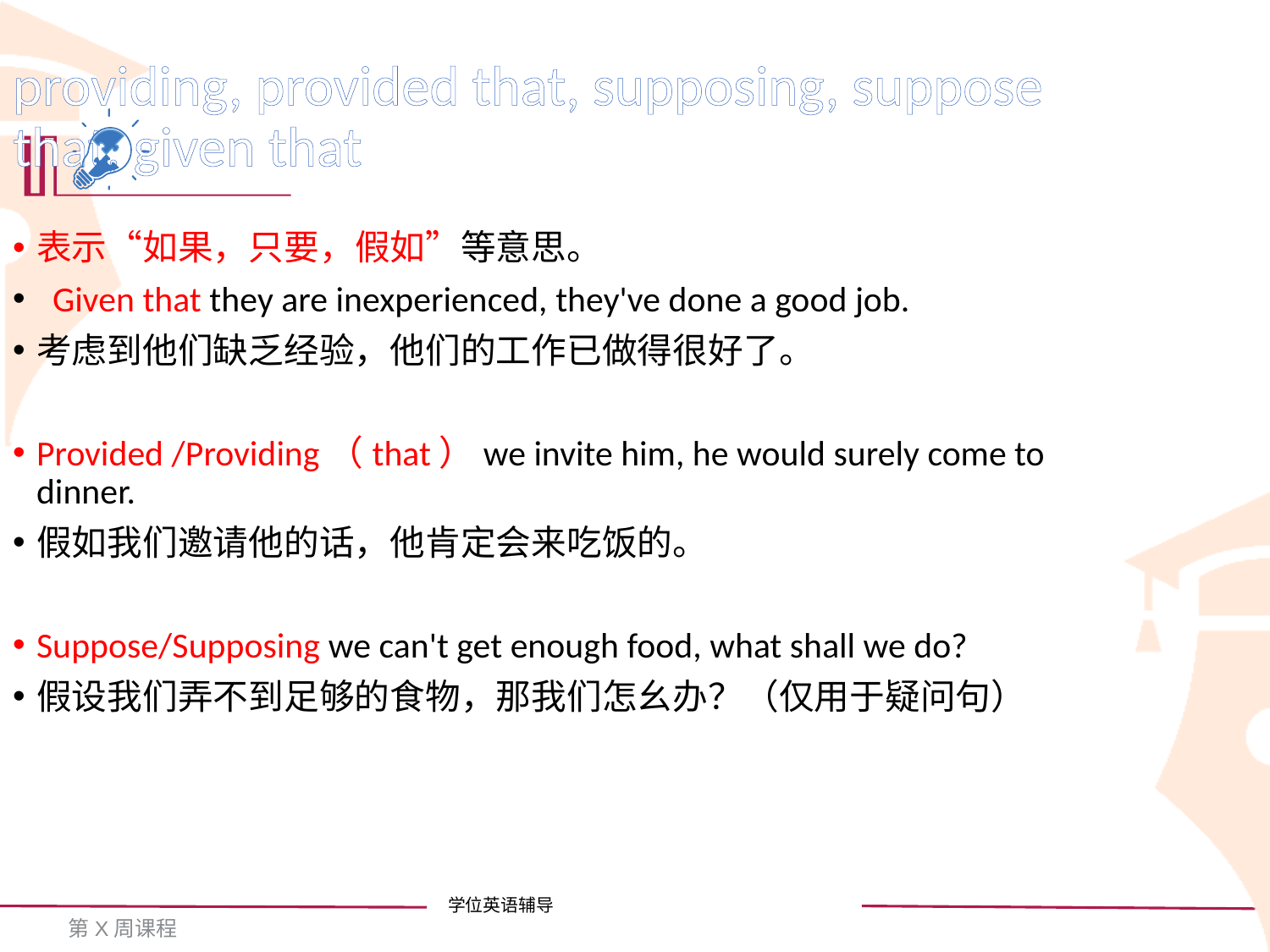

providing, provided that, supposing, suppose that, given that

表示“如果，只要，假如”等意思。
  Given that they are inexperienced, they've done a good job.
考虑到他们缺乏经验，他们的工作已做得很好了。

Provided /Providing（that）we invite him, he would surely come to dinner.
假如我们邀请他的话，他肯定会来吃饭的。

Suppose/Supposing we can't get enough food, what shall we do?
假设我们弄不到足够的食物，那我们怎幺办？（仅用于疑问句）